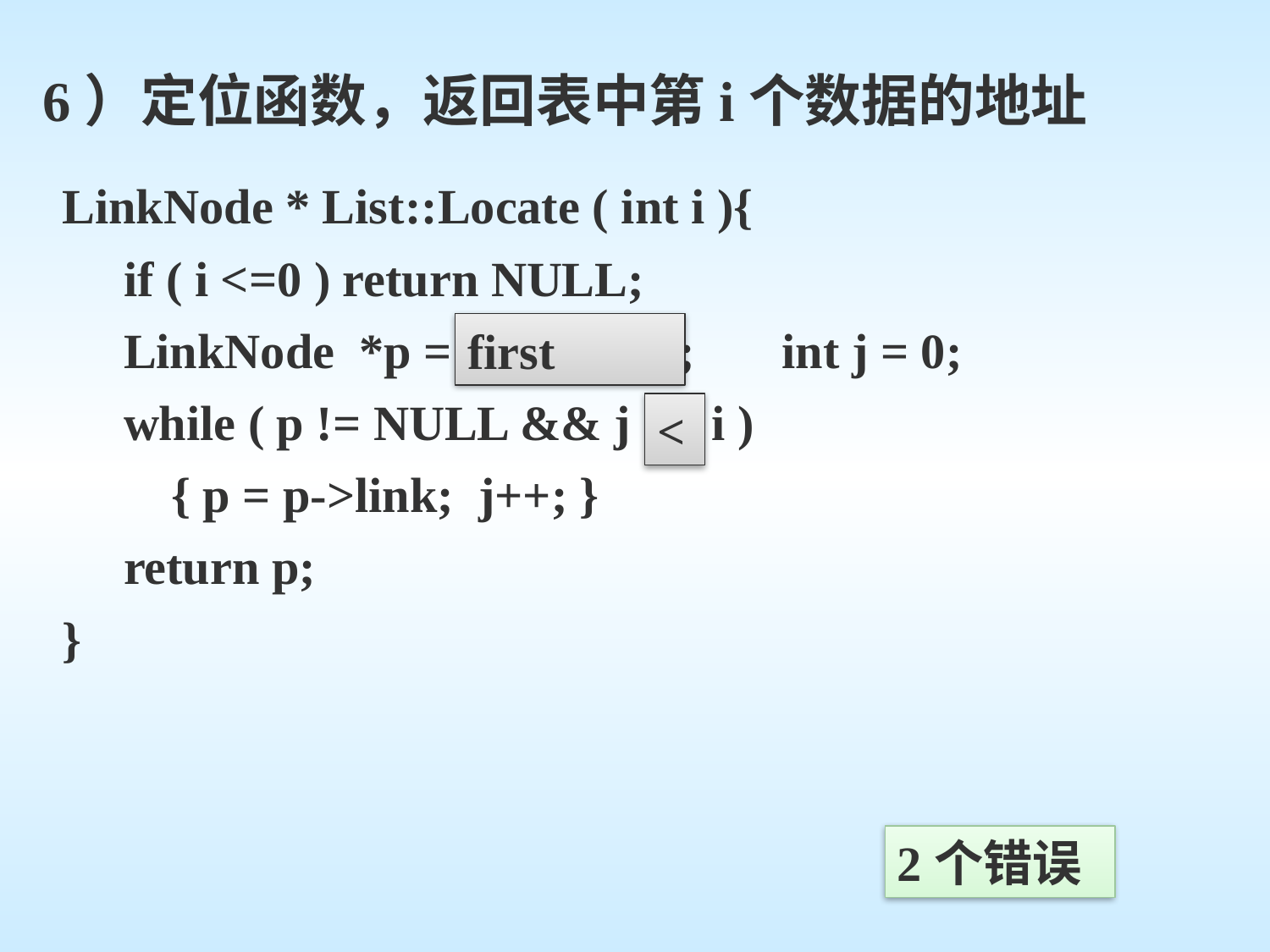

6）定位函数，返回表中第i个数据的地址
LinkNode * List::Locate ( int i ){
     if ( i <=0 ) return NULL;
     LinkNode  *p = first->link;       int j = 0;
     while ( p != NULL && j <= i )
 	     { p = p->link;  j++; }
     return p;
}

first
<
2个错误